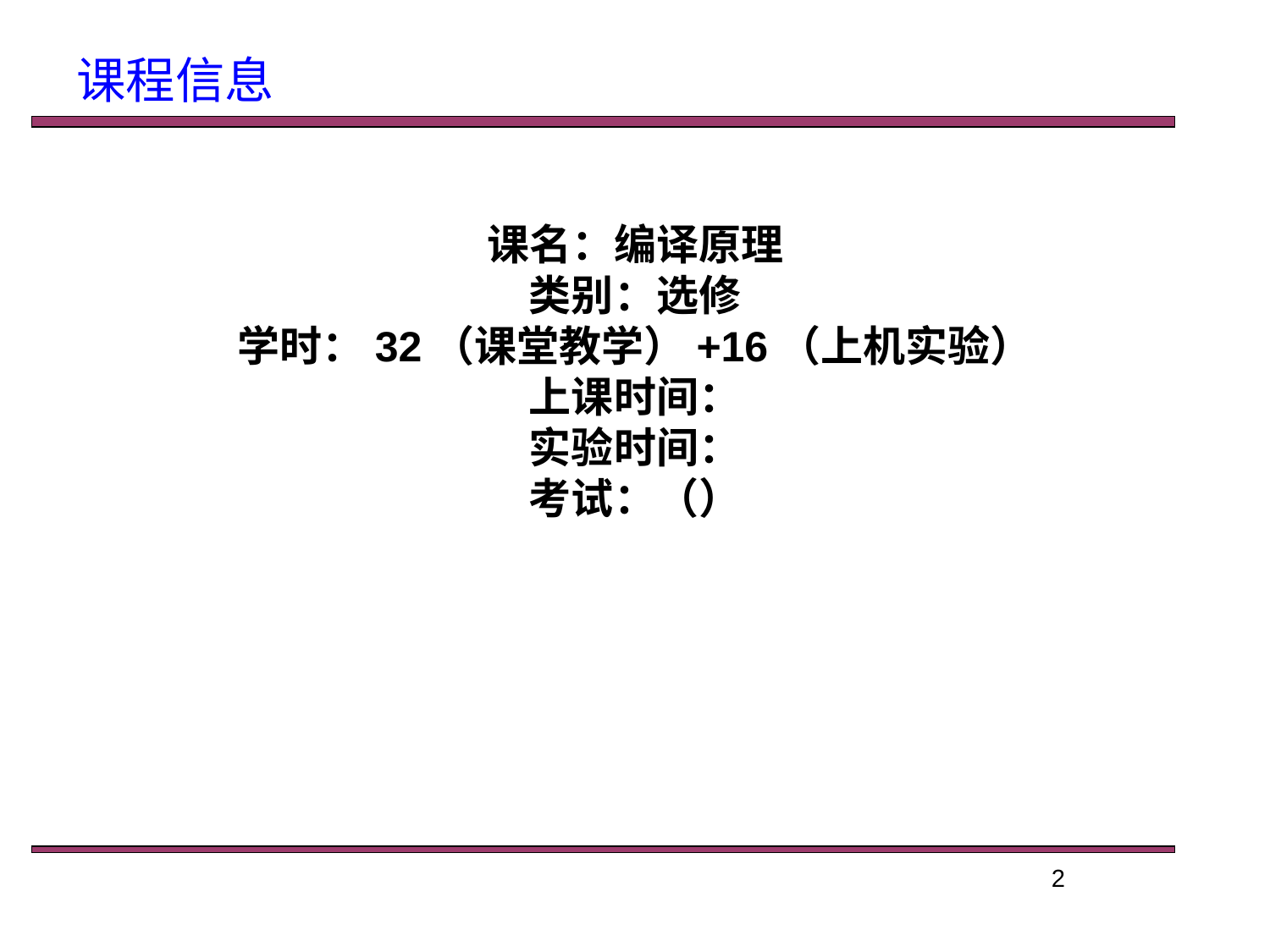

课程信息
课名：编译原理
类别：选修
学时：32（课堂教学）+16（上机实验）
上课时间：
实验时间：
考试：（）

2